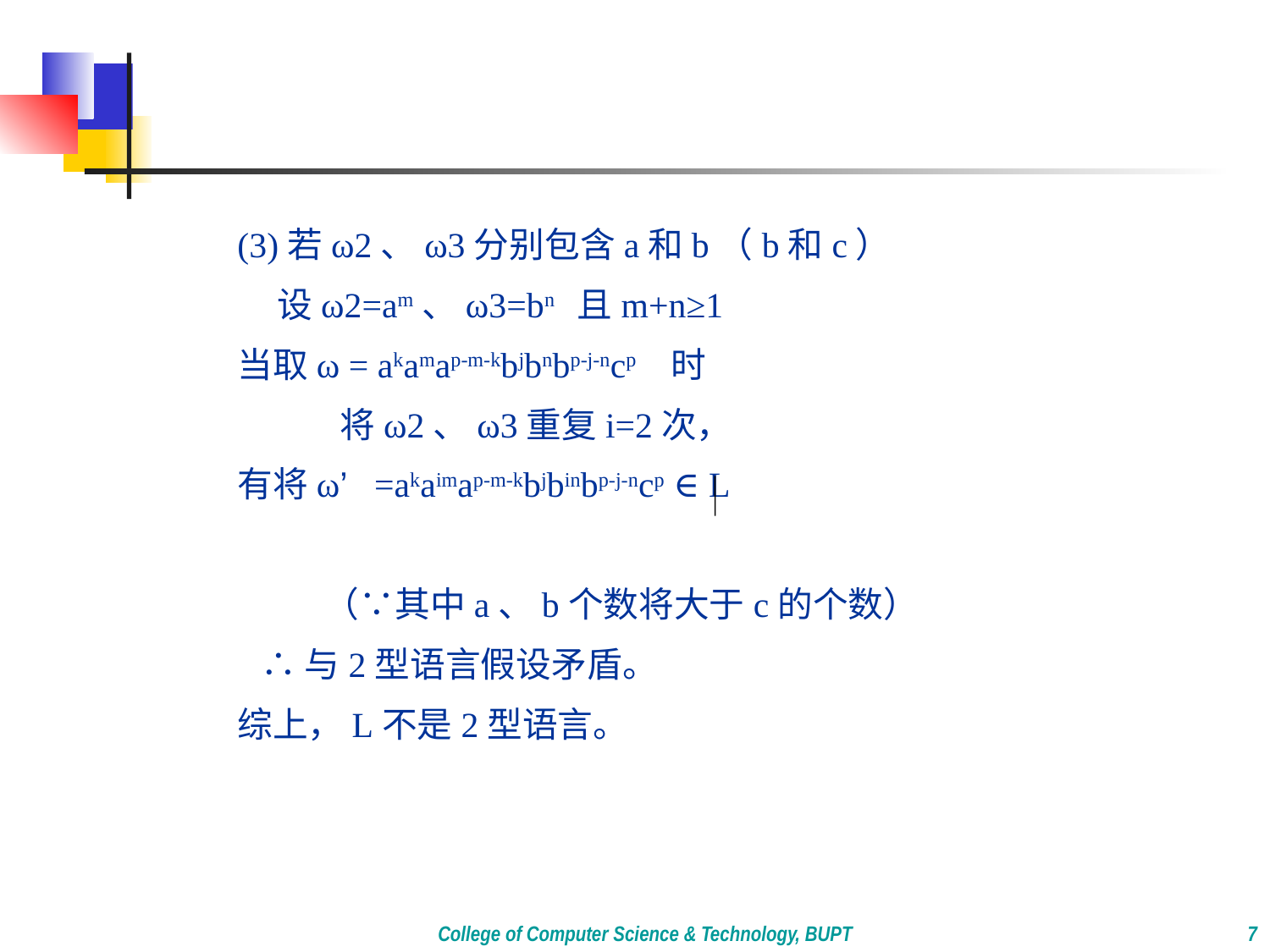

(3)若ω2、ω3分别包含a和b（b和c）
    设ω2=am、ω3=bn  且m+n≥1
当取ω = akamap-m-kbjbnbp-j-ncp   时
            将ω2、ω3重复i=2次，
有将ω’   =akaimap-m-kbjbinbp-j-ncp ∈ L

          （∵其中a、b个数将大于c的个数）
   ∴与2型语言假设矛盾。
综上，L不是2型语言。

College of Computer Science & Technology, BUPT
7